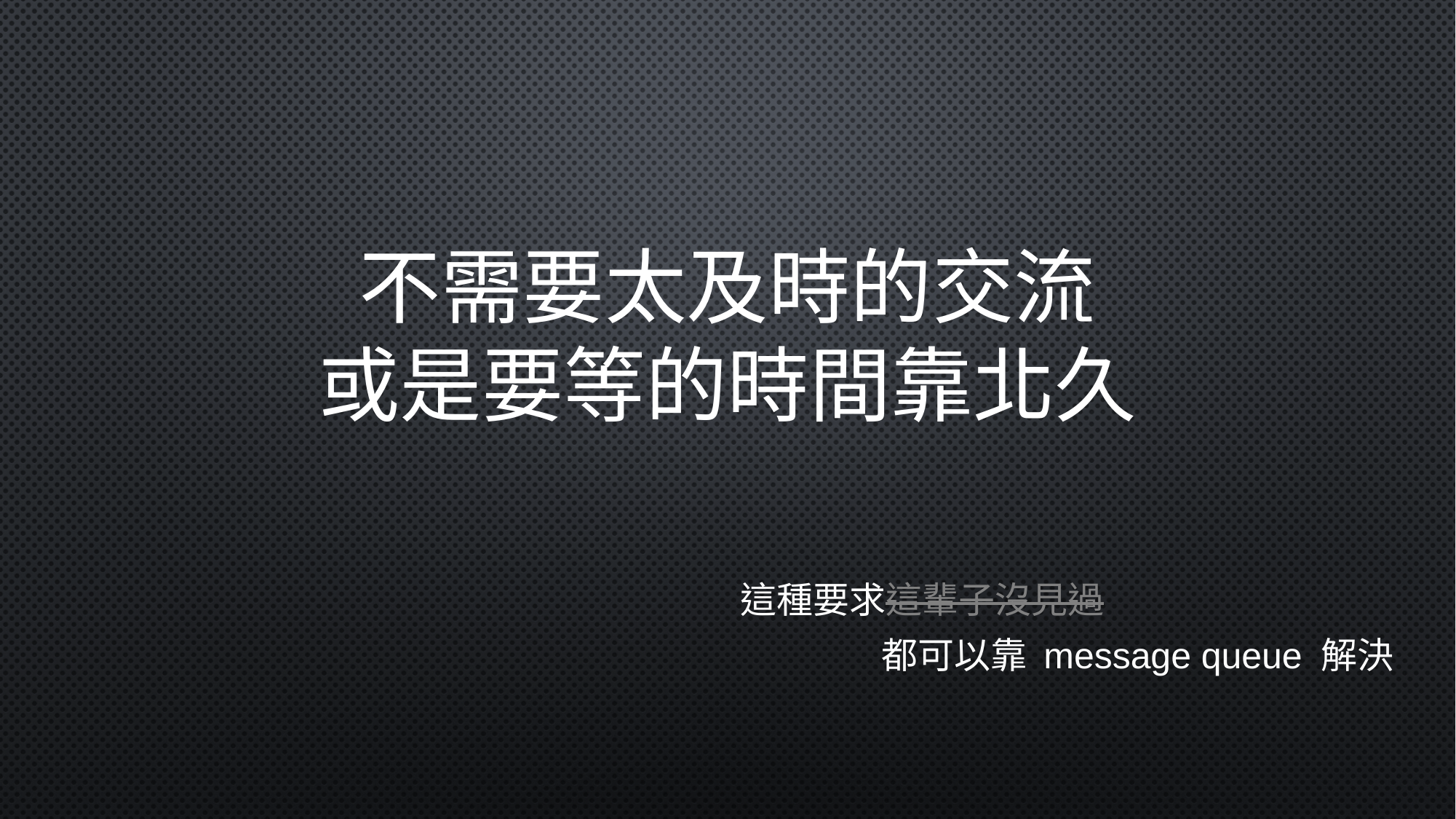

不需要太及時的交流
或是要等的時間靠北久
這種要求這輩子沒見過
都可以靠 message queue 解決